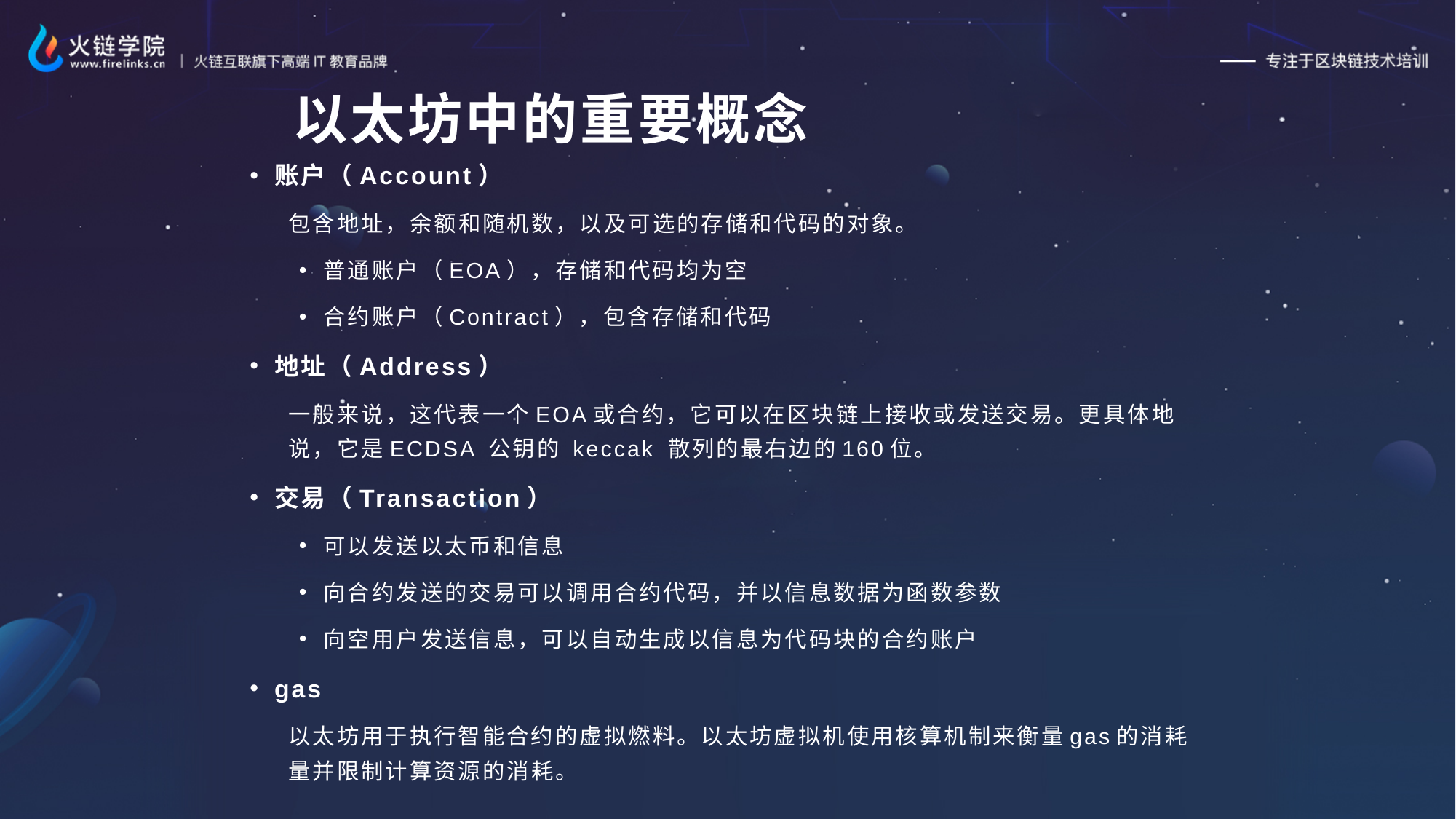

# 以太坊中的重要概念
账户（Account）
包含地址，余额和随机数，以及可选的存储和代码的对象。
普通账户（EOA），存储和代码均为空
合约账户（Contract），包含存储和代码
地址（Address）
一般来说，这代表一个EOA或合约，它可以在区块链上接收或发送交易。更具体地说，它是ECDSA 公钥的 keccak 散列的最右边的160位。
交易（Transaction）
可以发送以太币和信息
向合约发送的交易可以调用合约代码，并以信息数据为函数参数
向空用户发送信息，可以自动生成以信息为代码块的合约账户
gas
以太坊用于执行智能合约的虚拟燃料。以太坊虚拟机使用核算机制来衡量gas的消耗量并限制计算资源的消耗。